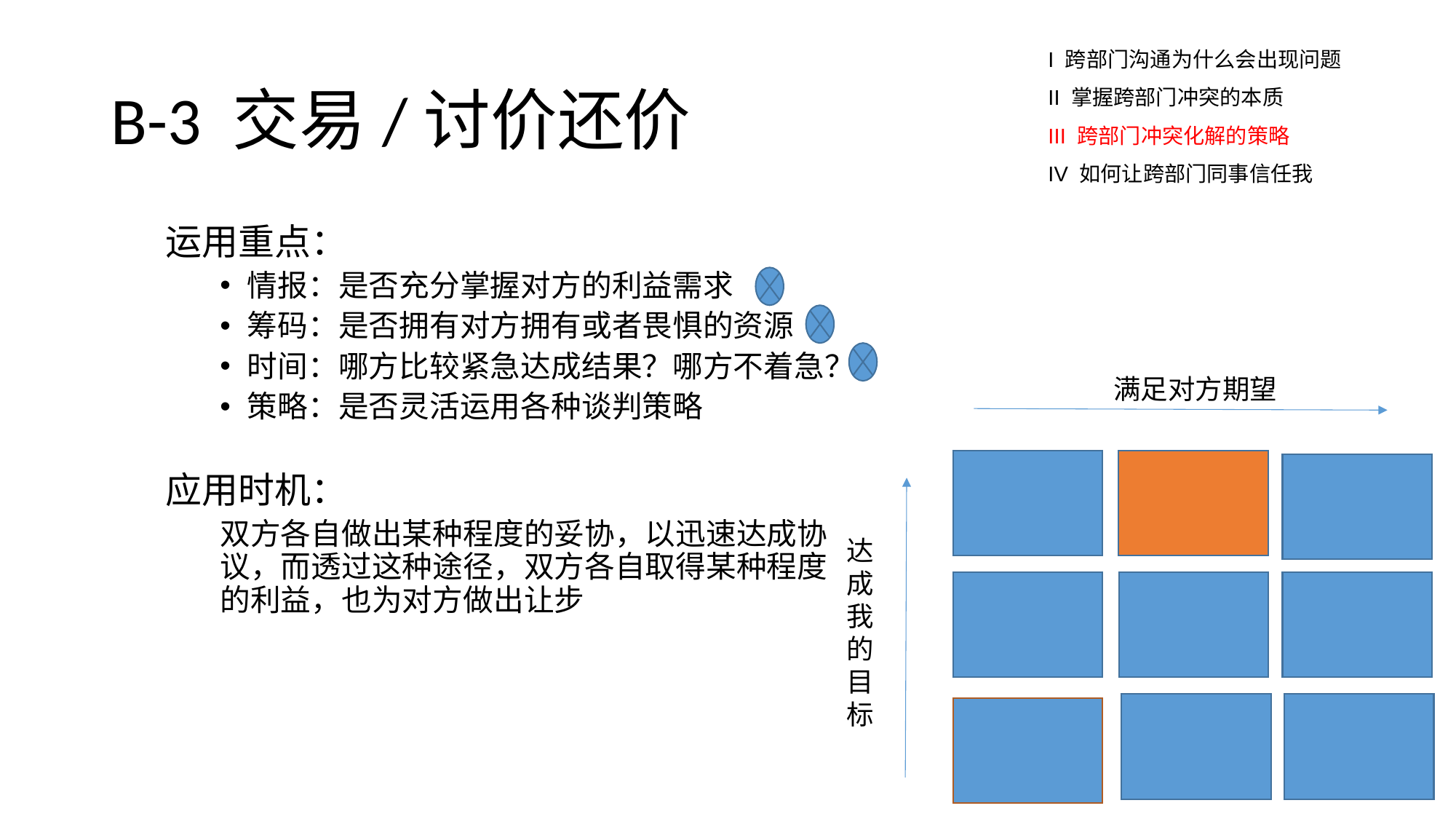

# B-3 交易/讨价还价
I 跨部门沟通为什么会出现问题
II 掌握跨部门冲突的本质
III 跨部门冲突化解的策略
IV 如何让跨部门同事信任我
运用重点：
情报：是否充分掌握对方的利益需求
筹码：是否拥有对方拥有或者畏惧的资源
时间：哪方比较紧急达成结果？哪方不着急？
策略：是否灵活运用各种谈判策略

应用时机：
双方各自做出某种程度的妥协，以迅速达成协议，而透过这种途径，双方各自取得某种程度的利益，也为对方做出让步

满足对方期望

达成我的目标